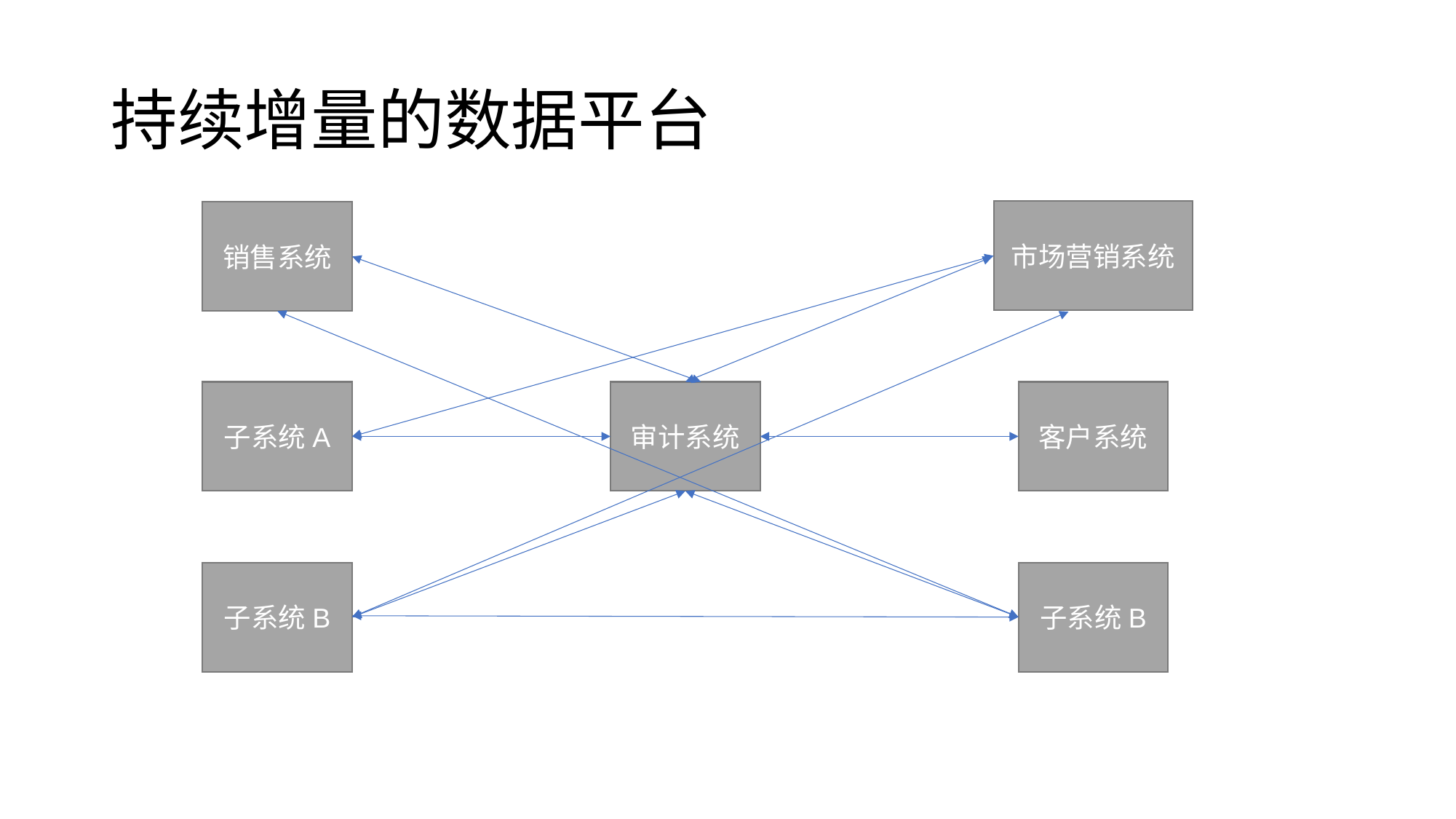

# 持续增量的数据平台
市场营销系统
销售系统
子系统A
审计系统
客户系统
子系统B
子系统B